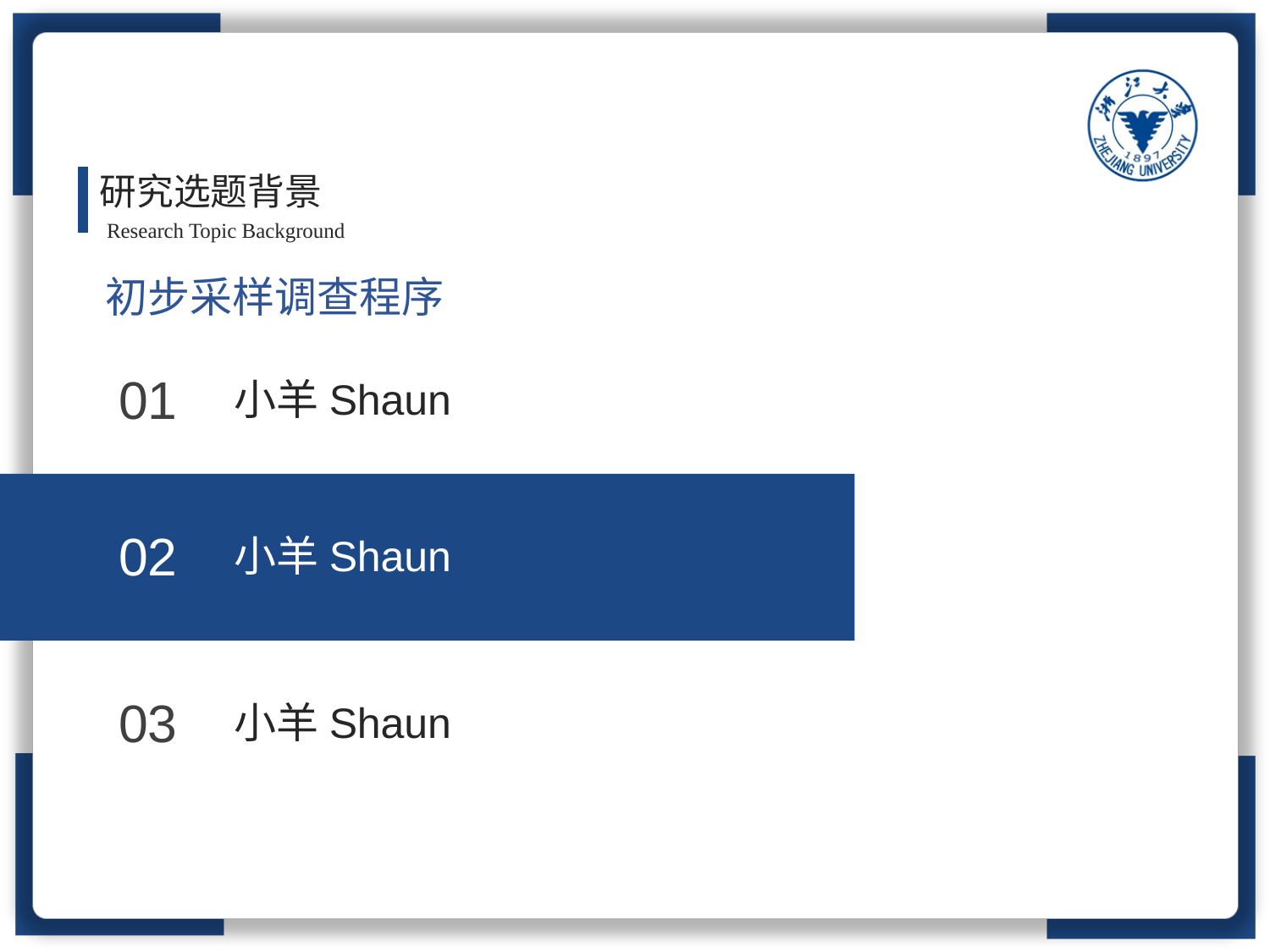

研究选题背景
Research Topic Background
初步采样调查程序
01
小羊Shaun

02
小羊Shaun
03
小羊Shaun